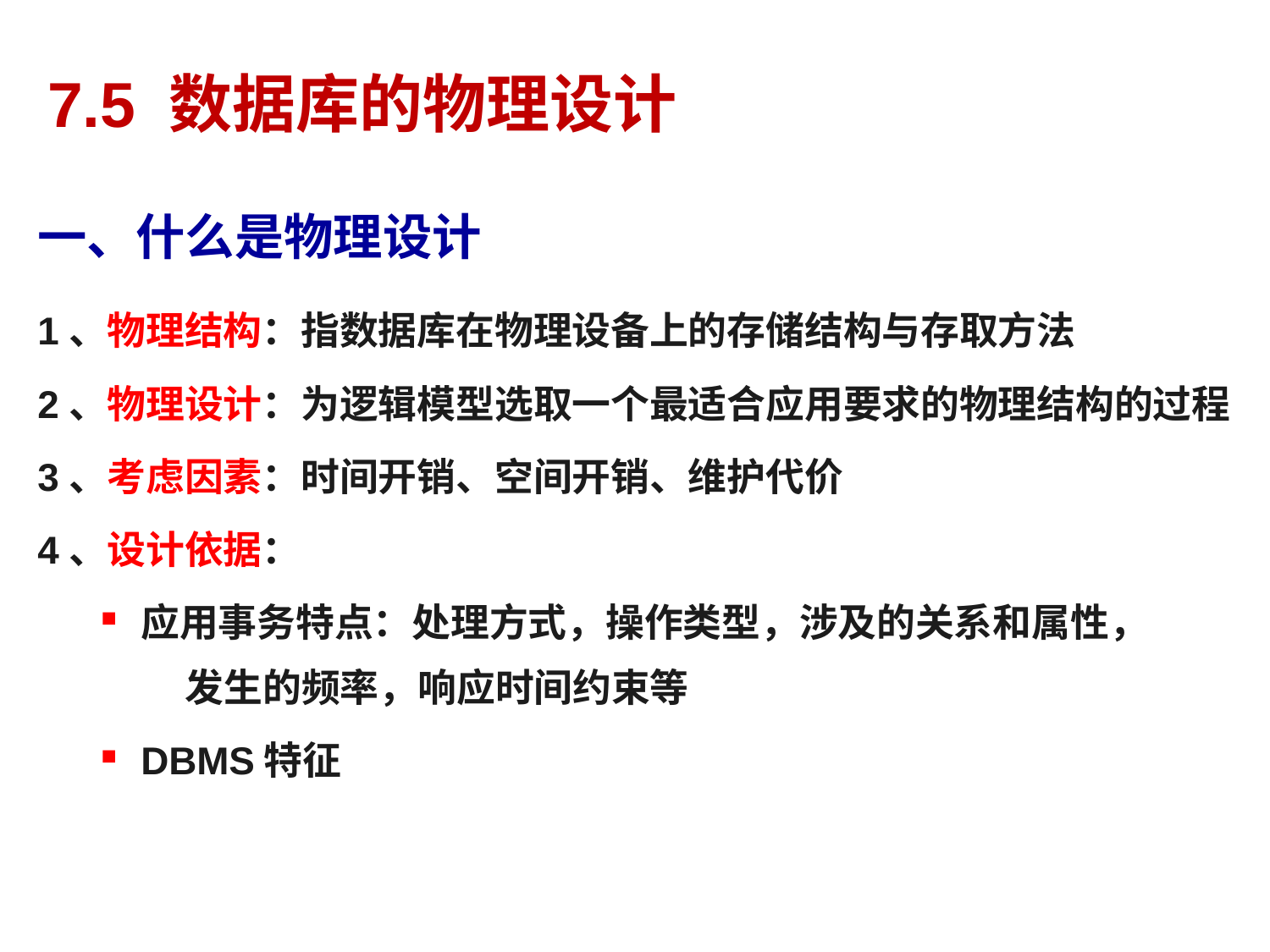

# 7.5 数据库的物理设计
一、什么是物理设计
1、物理结构：指数据库在物理设备上的存储结构与存取方法
2、物理设计：为逻辑模型选取一个最适合应用要求的物理结构的过程
3、考虑因素：时间开销、空间开销、维护代价
4、设计依据：
应用事务特点：处理方式，操作类型，涉及的关系和属性，                发生的频率，响应时间约束等
DBMS特征